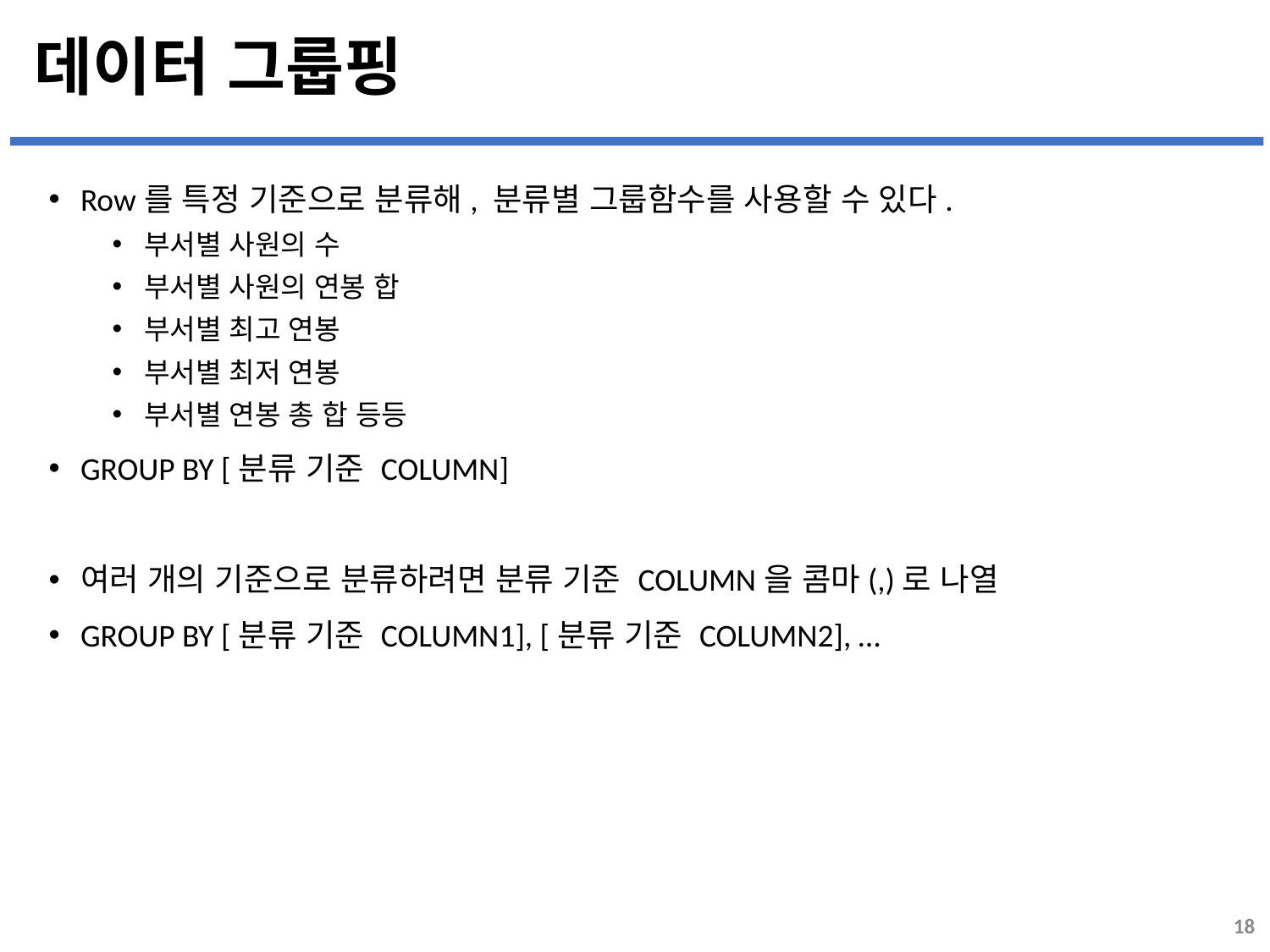

# 데이터 그룹핑
Row를 특정 기준으로 분류해, 분류별 그룹함수를 사용할 수 있다.
부서별 사원의 수
부서별 사원의 연봉 합
부서별 최고 연봉
부서별 최저 연봉
부서별 연봉 총 합 등등
GROUP BY [분류 기준 COLUMN]

여러 개의 기준으로 분류하려면 분류 기준 COLUMN을 콤마(,)로 나열
GROUP BY [분류 기준 COLUMN1], [분류 기준 COLUMN2], …
18